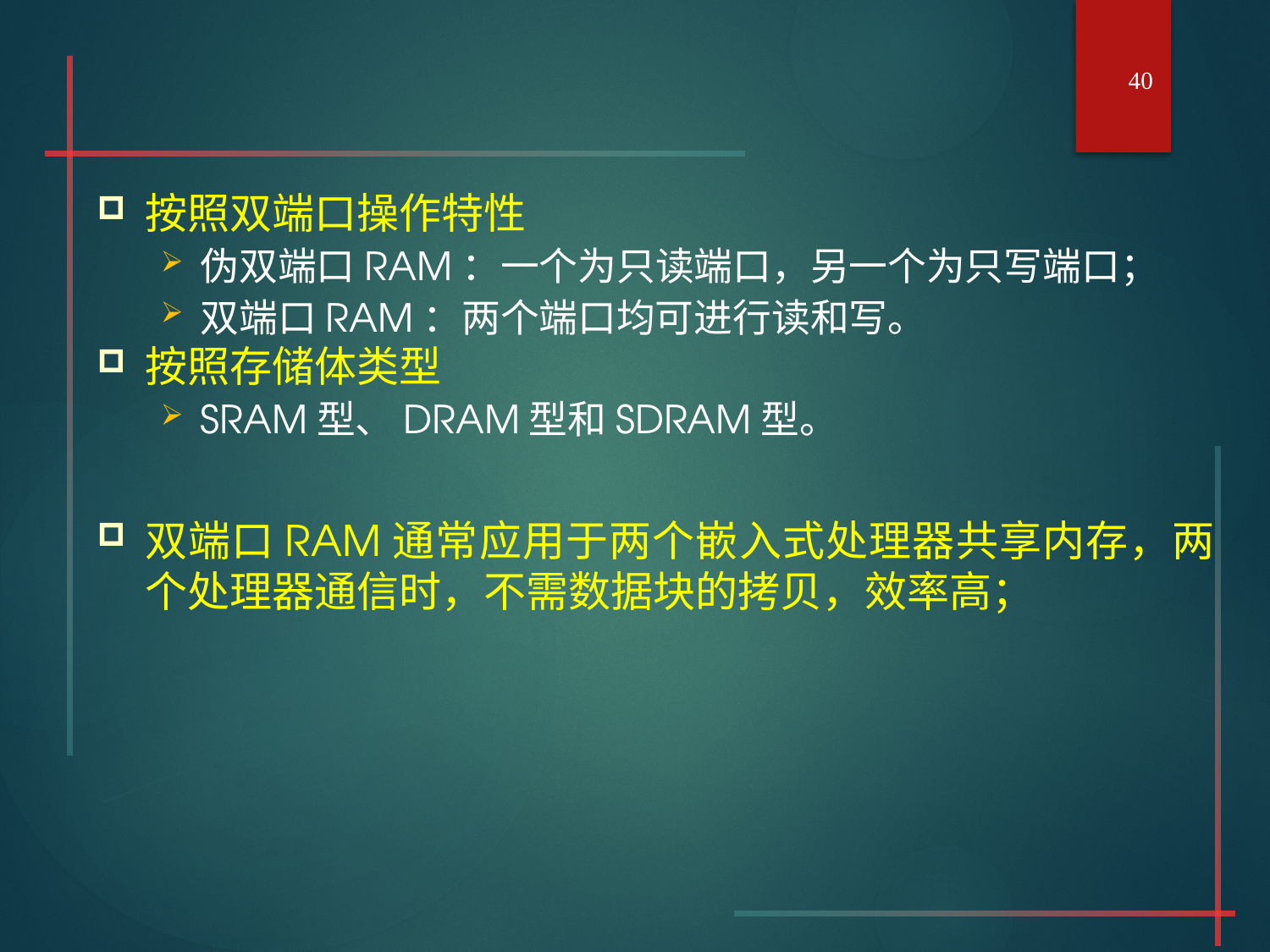

40
#
按照双端口操作特性
伪双端口RAM：一个为只读端口，另一个为只写端口；
双端口RAM：两个端口均可进行读和写。
按照存储体类型
SRAM型、DRAM型和SDRAM型。

双端口RAM通常应用于两个嵌入式处理器共享内存，两个处理器通信时，不需数据块的拷贝，效率高；